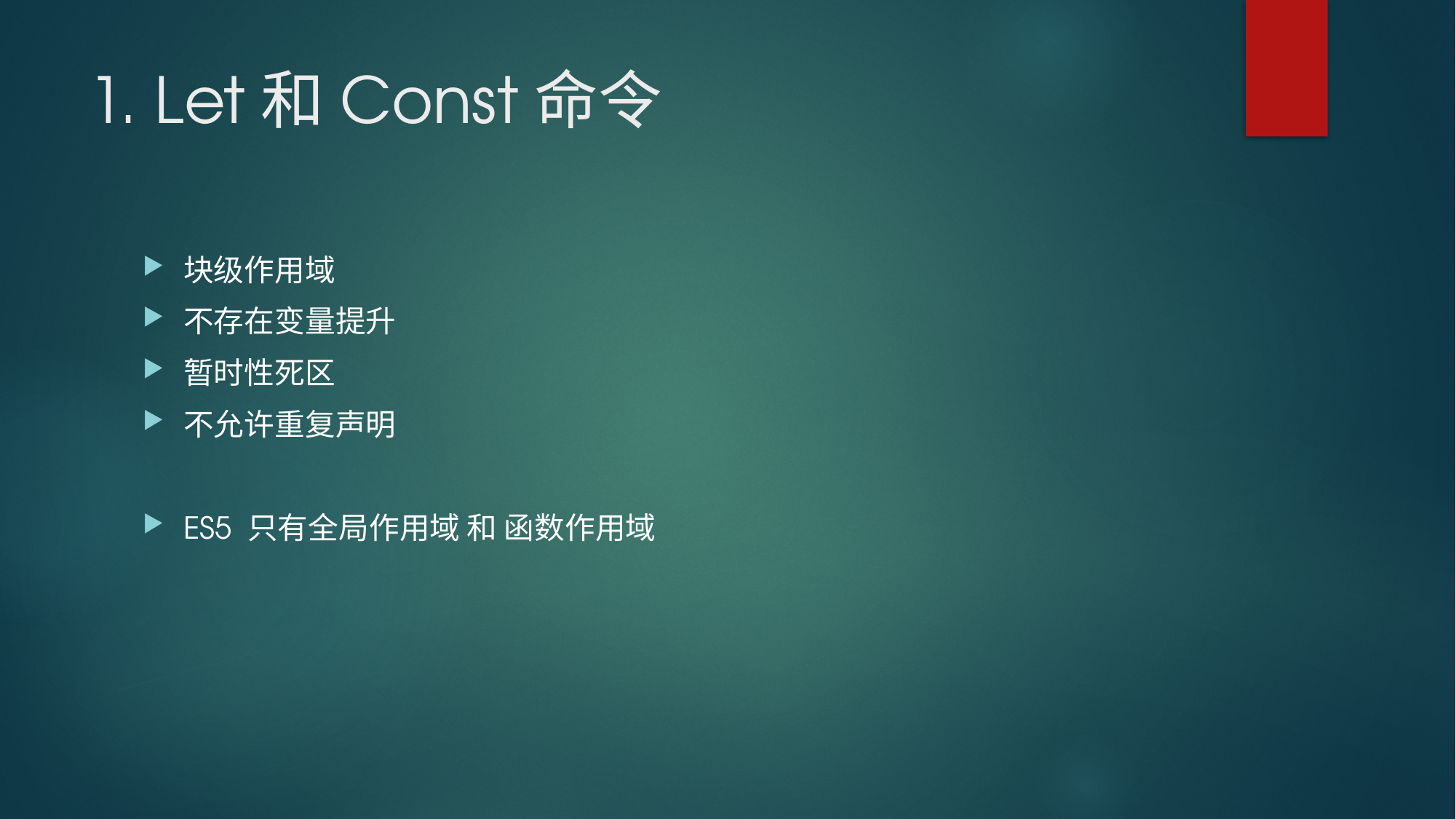

# 1. Let和Const命令
块级作用域
不存在变量提升
暂时性死区
不允许重复声明

ES5 只有全局作用域 和 函数作用域